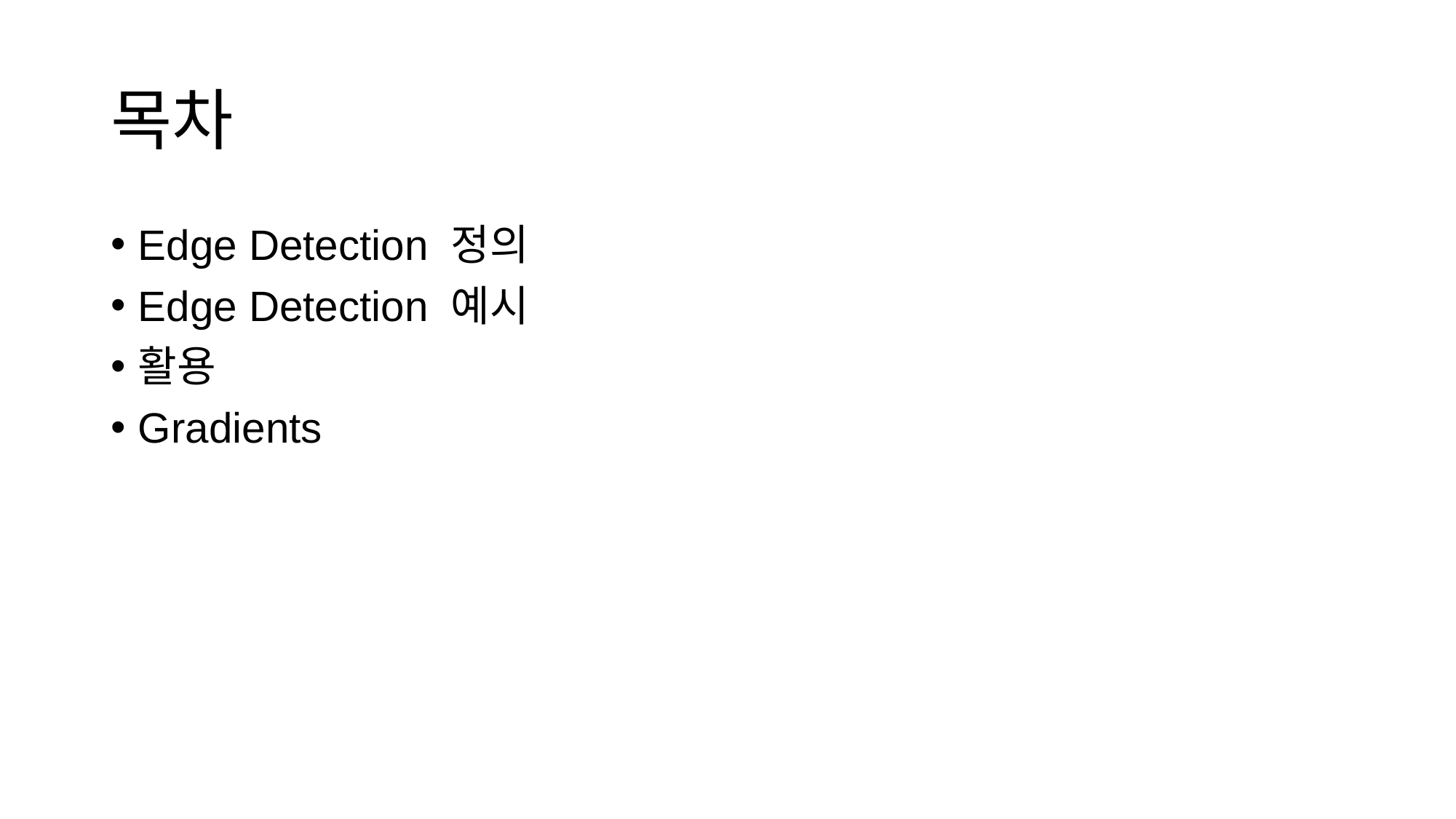

# 목차
Edge Detection 정의
Edge Detection 예시
활용
Gradients